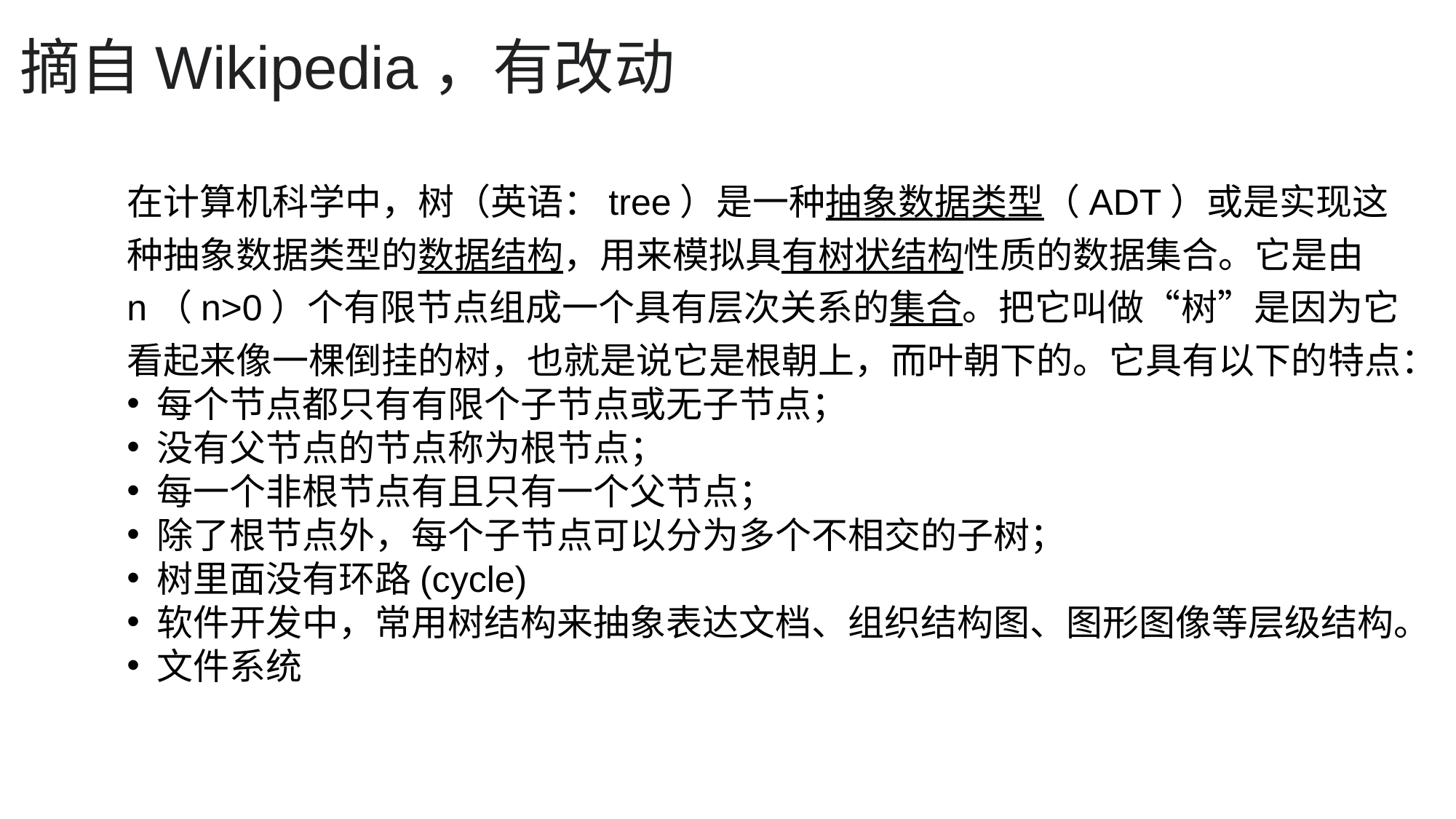

摘自Wikipedia，有改动
在计算机科学中，树（英语：tree）是一种抽象数据类型（ADT）或是实现这种抽象数据类型的数据结构，用来模拟具有树状结构性质的数据集合。它是由n（n>0）个有限节点组成一个具有层次关系的集合。把它叫做“树”是因为它看起来像一棵倒挂的树，也就是说它是根朝上，而叶朝下的。它具有以下的特点：
 每个节点都只有有限个子节点或无子节点；
 没有父节点的节点称为根节点；
 每一个非根节点有且只有一个父节点；
 除了根节点外，每个子节点可以分为多个不相交的子树；
 树里面没有环路(cycle)
 软件开发中，常用树结构来抽象表达文档、组织结构图、图形图像等层级结构。
 文件系统